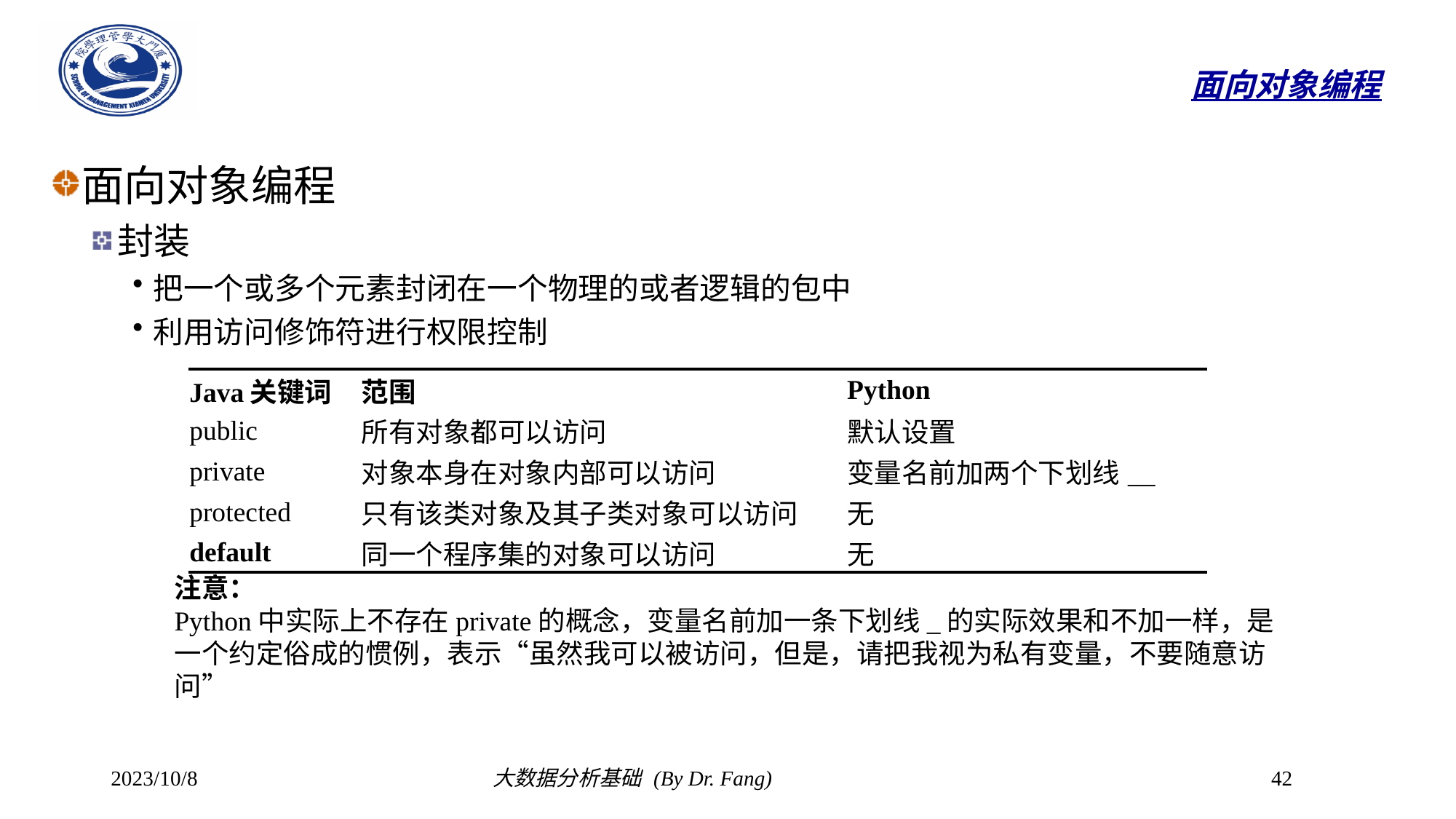

# 面向对象编程
面向对象编程
封装
把一个或多个元素封闭在一个物理的或者逻辑的包中
利用访问修饰符进行权限控制
| Java关键词 | 范围 | Python |
| --- | --- | --- |
| public | 所有对象都可以访问 | 默认设置 |
| private | 对象本身在对象内部可以访问 | 变量名前加两个下划线\_\_ |
| protected | 只有该类对象及其子类对象可以访问 | 无 |
| default | 同一个程序集的对象可以访问 | 无 |
注意：
Python中实际上不存在private的概念，变量名前加一条下划线_的实际效果和不加一样，是一个约定俗成的惯例，表示“虽然我可以被访问，但是，请把我视为私有变量，不要随意访问”
2023/10/8
大数据分析基础 (By Dr. Fang)
42